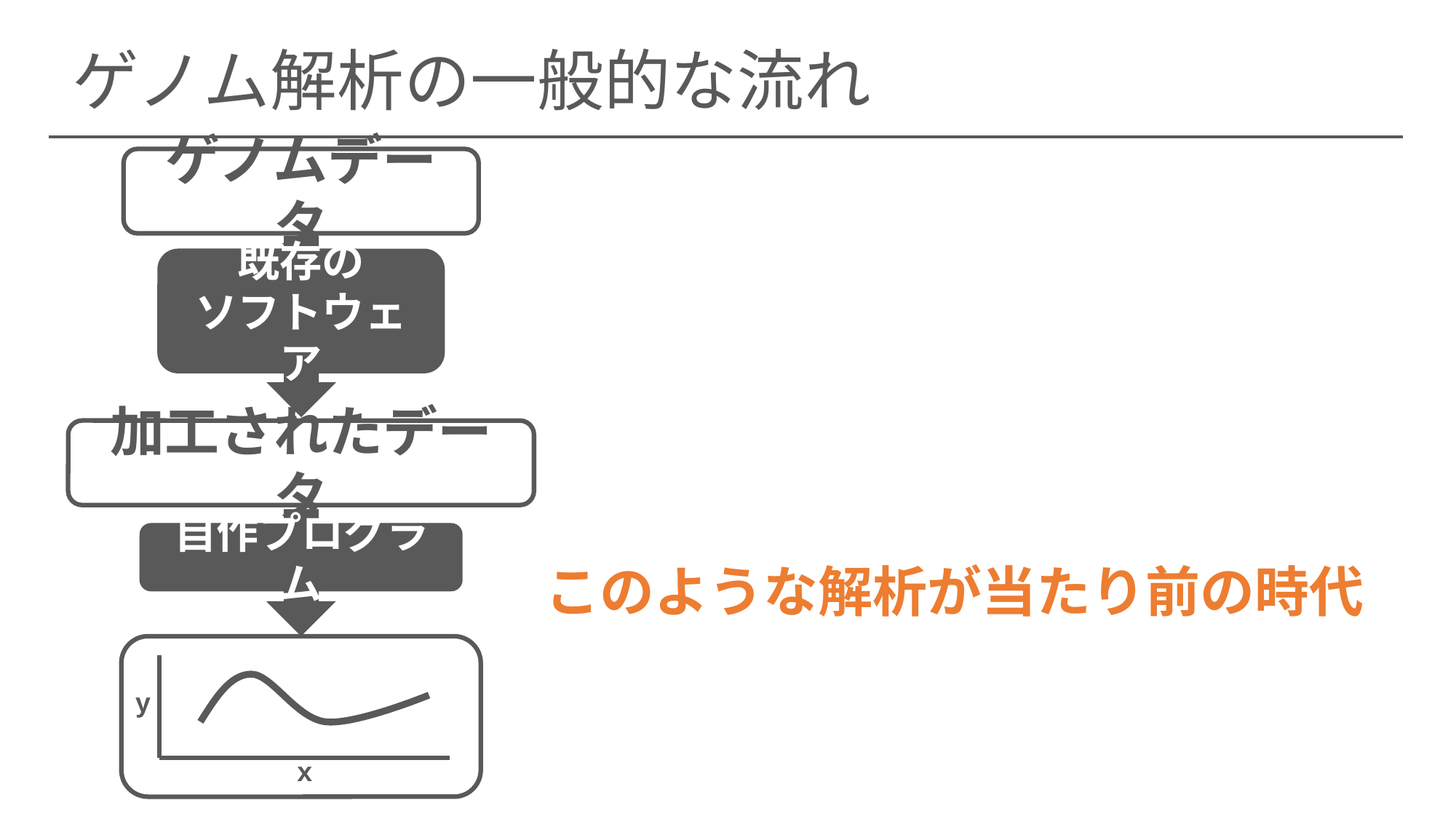

ゲノム解析の一般的な流れ
ゲノムデータ

既存の
ソフトウェア
加工されたデータ

自作プログラム

y
x
このような解析が当たり前の時代